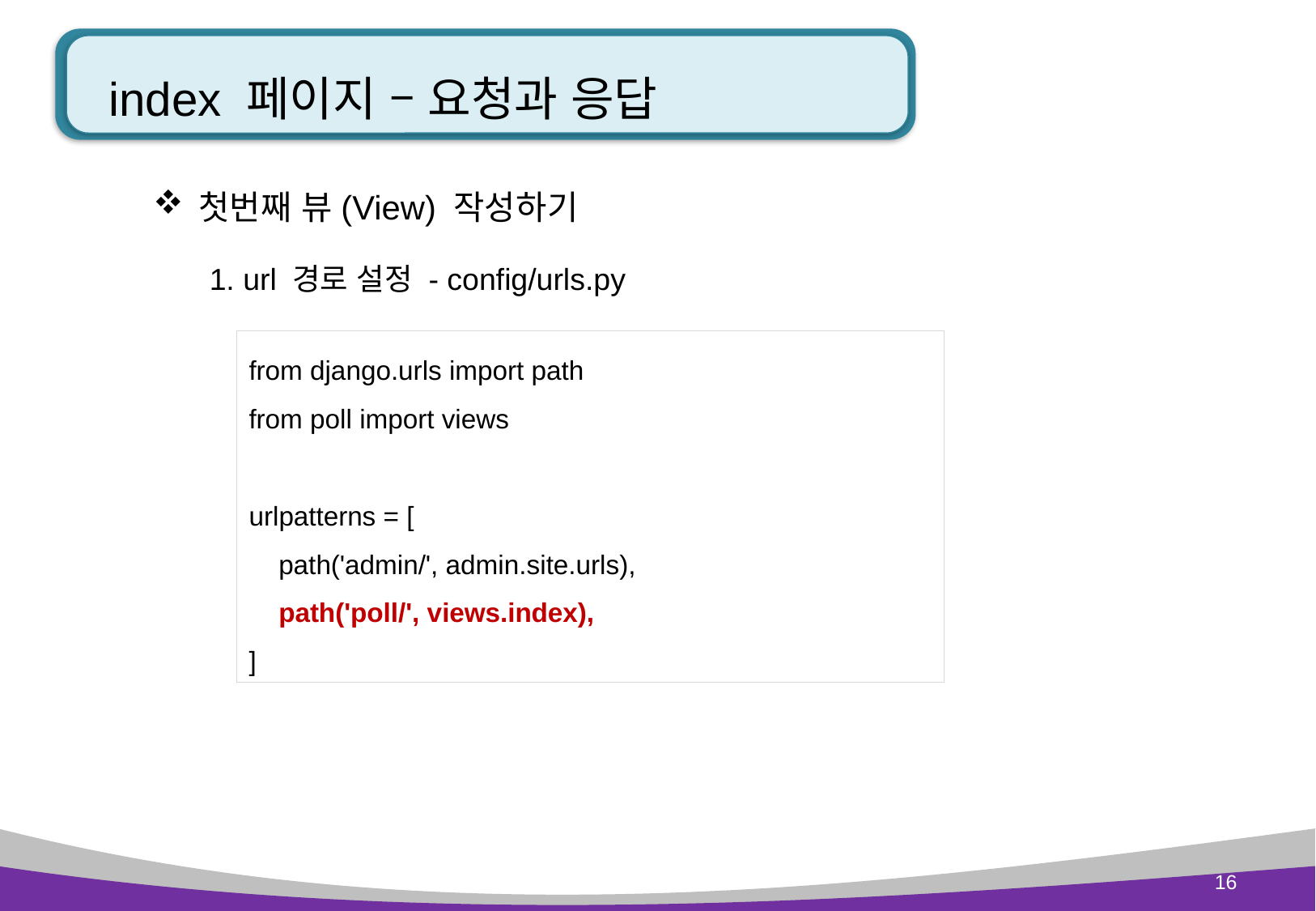

# index 페이지 – 요청과 응답
첫번째 뷰(View) 작성하기
1. url 경로 설정 - config/urls.py

from django.urls import path
from poll import views

urlpatterns = [
    path('admin/', admin.site.urls),
    path('poll/', views.index),
]
16